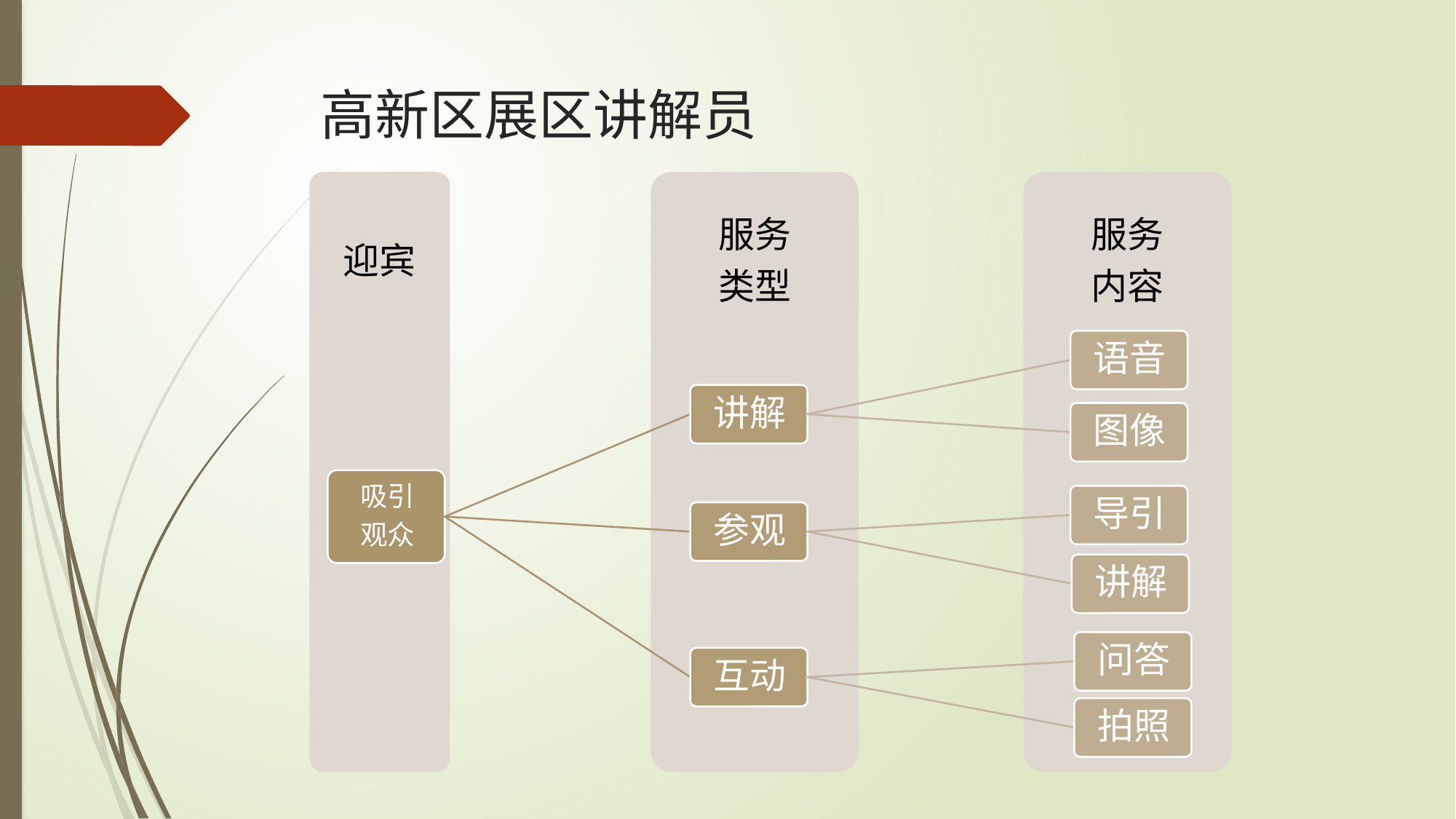

# 高新区展区讲解员
服务
内容
服务
类型
迎宾
吸引
观众

讲解

语音

图像

参观

导引

讲解

互动

问答

拍照